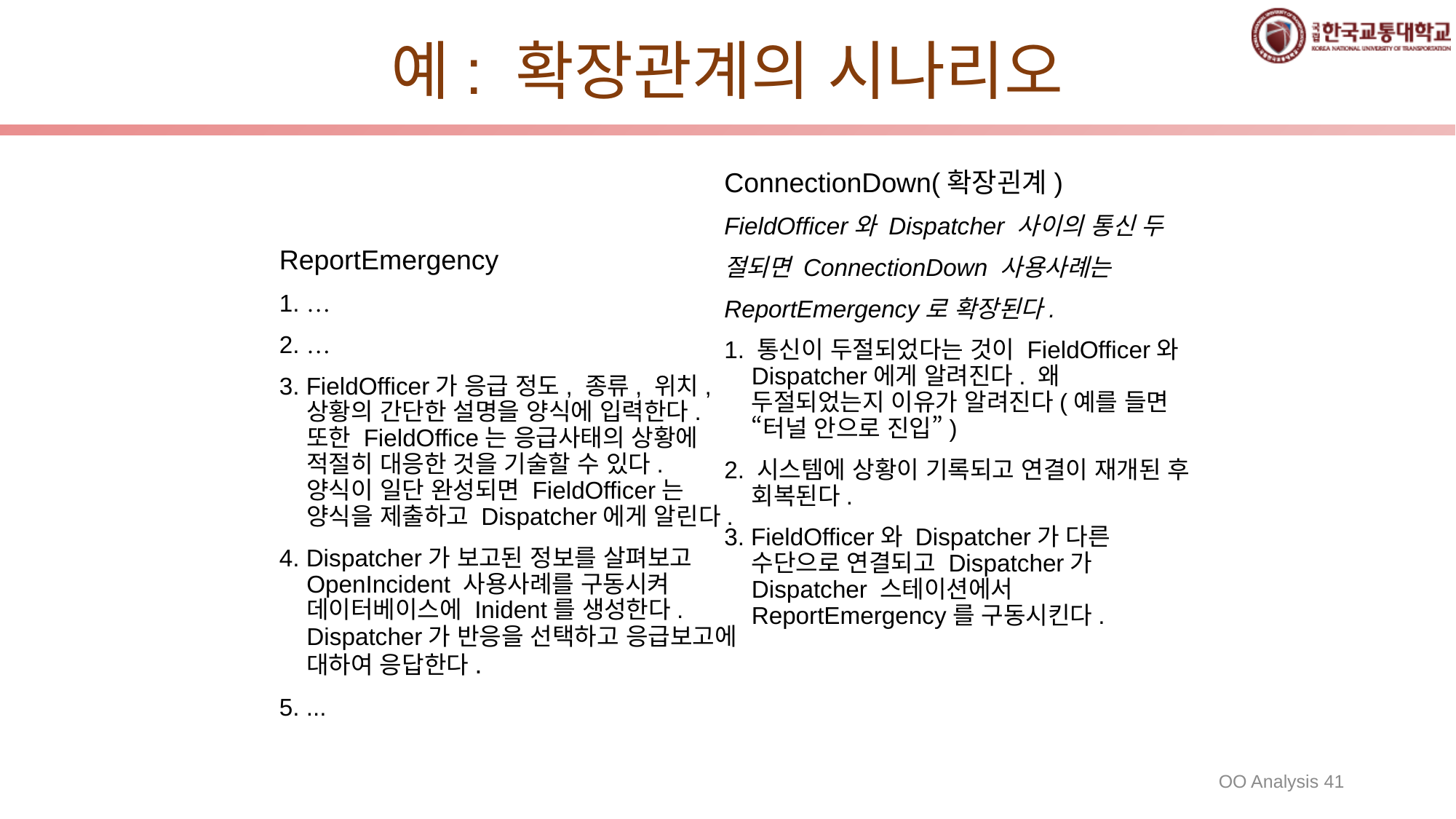

# 예: 확장관계의 시나리오
ConnectionDown(확장괸계)
FieldOfficer와 Dispatcher 사이의 통신 두
절되면 ConnectionDown 사용사례는
ReportEmergency로 확장된다.
1. 통신이 두절되었다는 것이 FieldOfficer와 Dispatcher에게 알려진다. 왜 두절되었는지 이유가 알려진다(예를 들면 “터널 안으로 진입”)
2. 시스템에 상황이 기록되고 연결이 재개된 후 회복된다.
3. FieldOfficer와 Dispatcher가 다른 수단으로 연결되고 Dispatcher가 Dispatcher 스테이션에서 ReportEmergency를 구동시킨다.
ReportEmergency
1. …
2. …
3. FieldOfficer가 응급 정도, 종류, 위치, 상황의 간단한 설명을 양식에 입력한다. 또한 FieldOffice는 응급사태의 상황에 적절히 대응한 것을 기술할 수 있다. 양식이 일단 완성되면 FieldOfficer는 양식을 제출하고 Dispatcher에게 알린다.
4. Dispatcher가 보고된 정보를 살펴보고 OpenIncident 사용사례를 구동시켜 데이터베이스에 Inident를 생성한다. Dispatcher가 반응을 선택하고 응급보고에 대하여 응답한다.
5. ...
OO Analysis 41